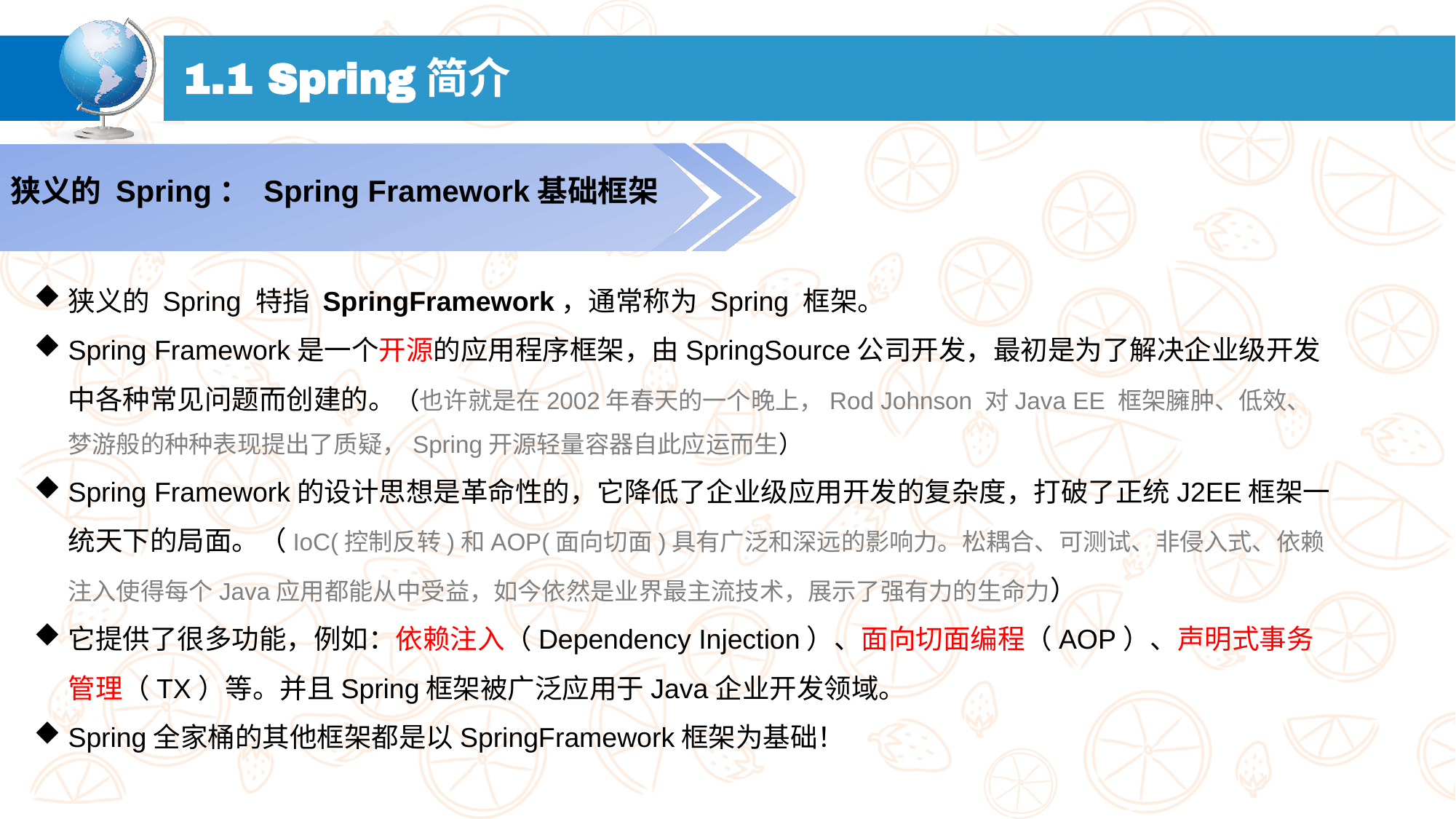

# 1.1 Spring简介

狭义的 Spring： Spring Framework基础框架

狭义的 Spring 特指 SpringFramework，通常称为 Spring 框架。
Spring Framework是一个开源的应用程序框架，由SpringSource公司开发，最初是为了解决企业级开发中各种常见问题而创建的。（也许就是在2002年春天的一个晚上，Rod Johnson 对Java EE 框架臃肿、低效、梦游般的种种表现提出了质疑，Spring开源轻量容器自此应运而生）
Spring Framework的设计思想是革命性的，它降低了企业级应用开发的复杂度，打破了正统J2EE框架一统天下的局面。（IoC(控制反转)和AOP(面向切面)具有广泛和深远的影响力。松耦合、可测试、非侵入式、依赖注入使得每个Java应用都能从中受益，如今依然是业界最主流技术，展示了强有力的生命力）
它提供了很多功能，例如：依赖注入（Dependency Injection）、面向切面编程（AOP）、声明式事务管理（TX）等。并且Spring框架被广泛应用于Java企业开发领域。
Spring全家桶的其他框架都是以SpringFramework框架为基础！